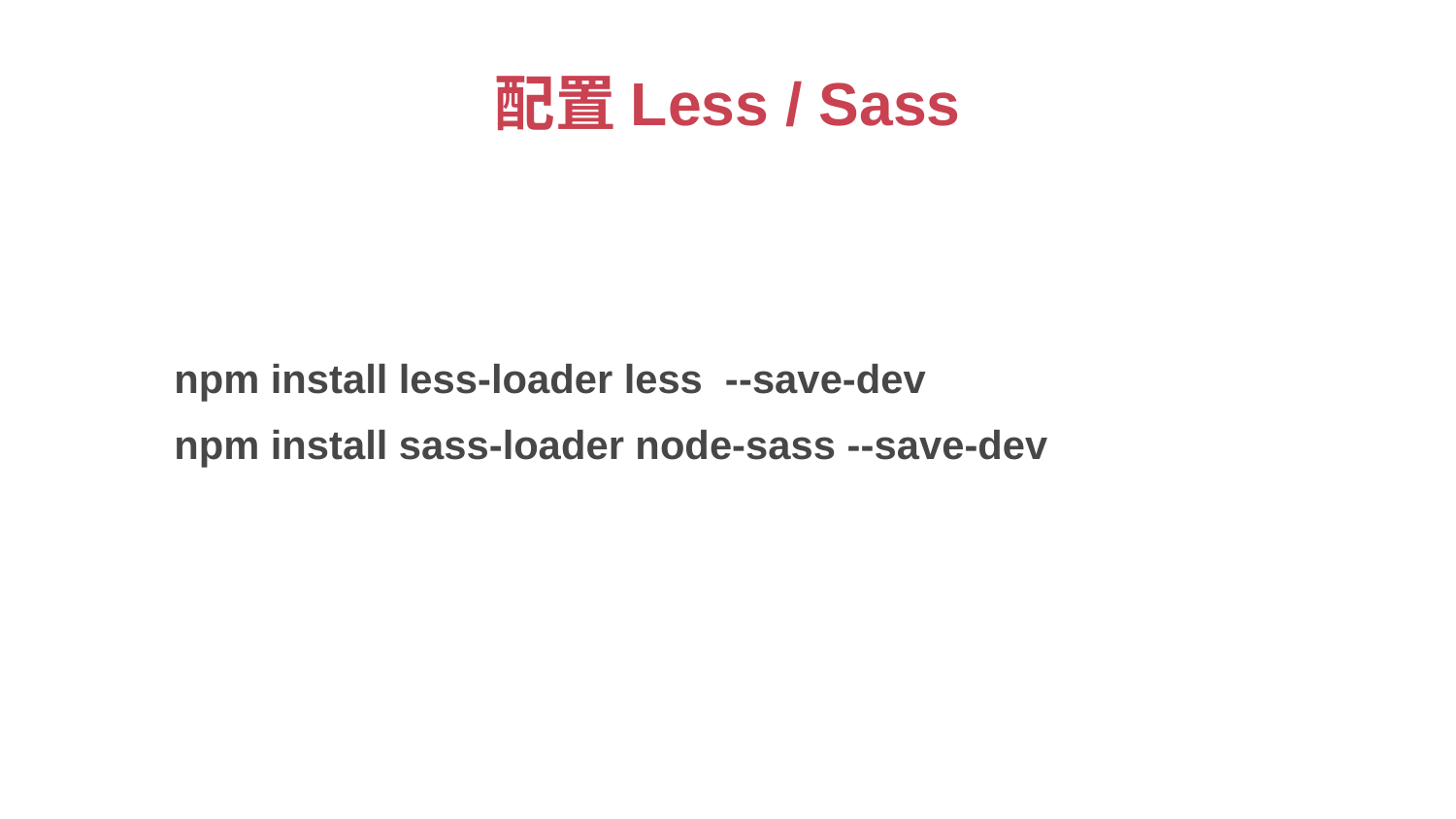

# 配置Less / Sass
npm install less-loader less  --save-dev
npm install sass-loader node-sass --save-dev